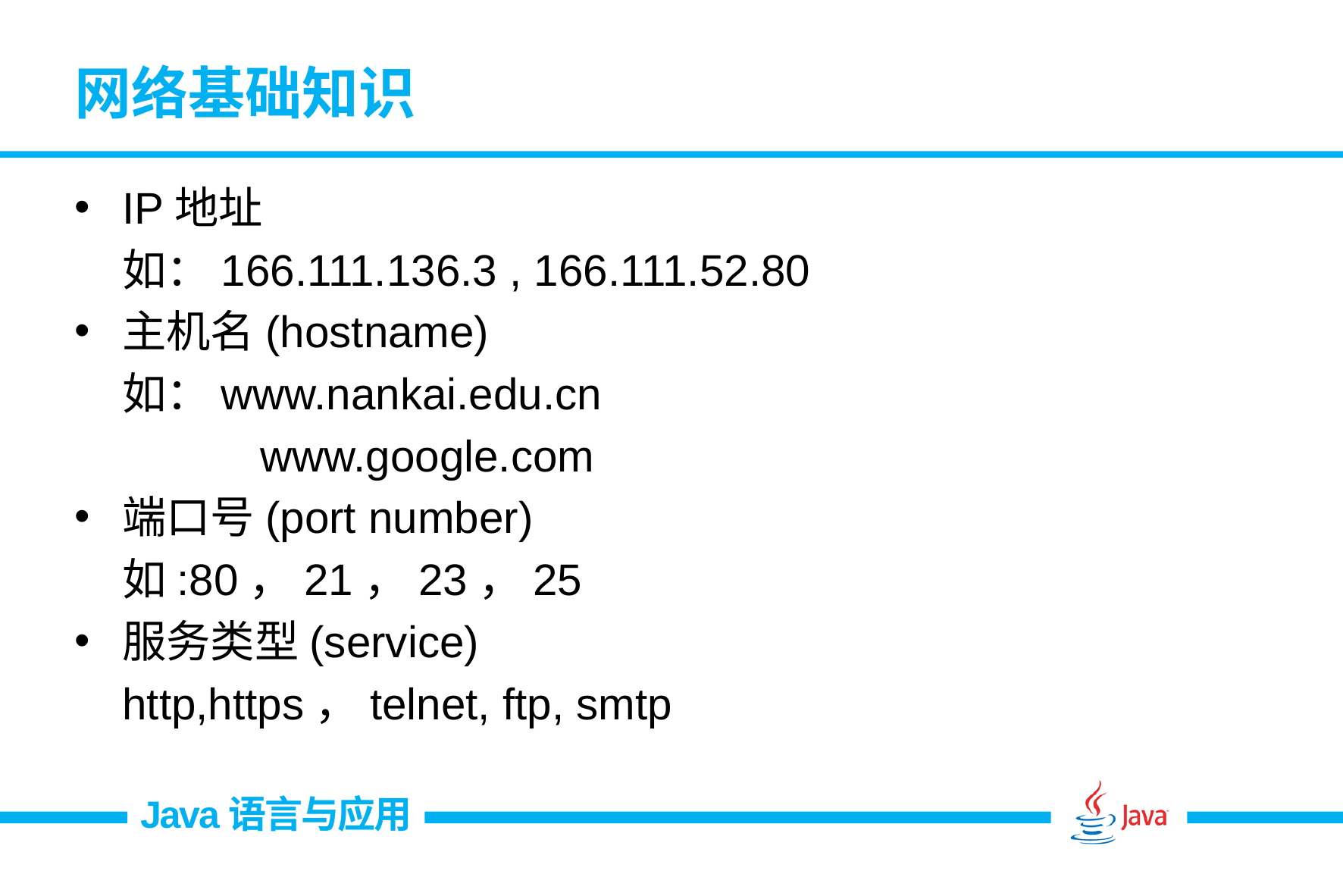

# 网络基础知识
IP地址
	如：166.111.136.3 , 166.111.52.80
主机名(hostname)
	如：www.nankai.edu.cn
		  www.google.com
端口号(port number)
	如:80，21，23，25
服务类型(service)
	http,https，telnet, ftp, smtp